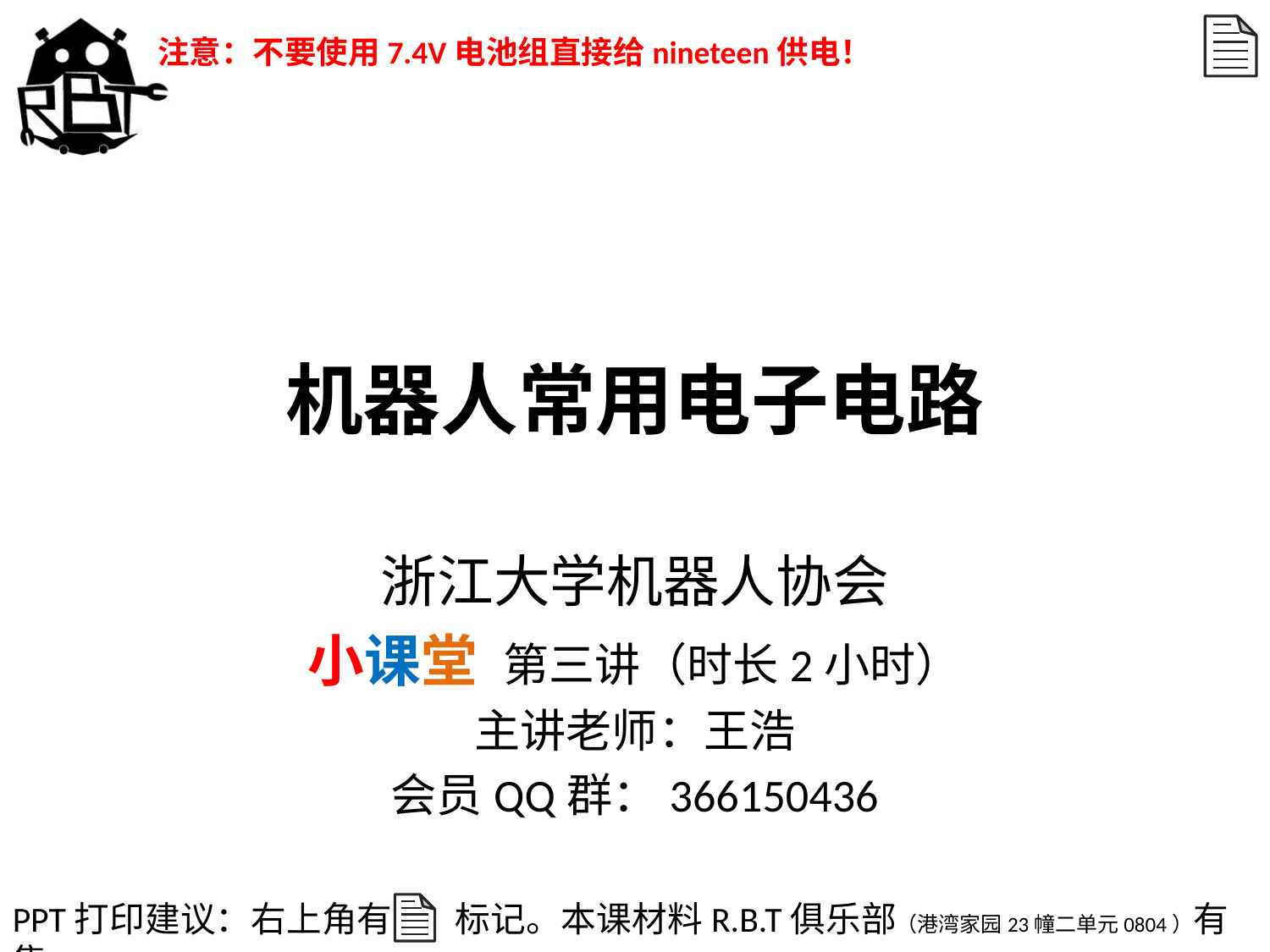

注意：不要使用7.4V电池组直接给nineteen供电！
# 机器人常用电子电路
浙江大学机器人协会
小课堂  第三讲（时长2小时）
主讲老师：王浩
会员QQ群：366150436
PPT打印建议：右上角有        标记。本课材料R.B.T俱乐部（港湾家园23幢二单元0804）有售。